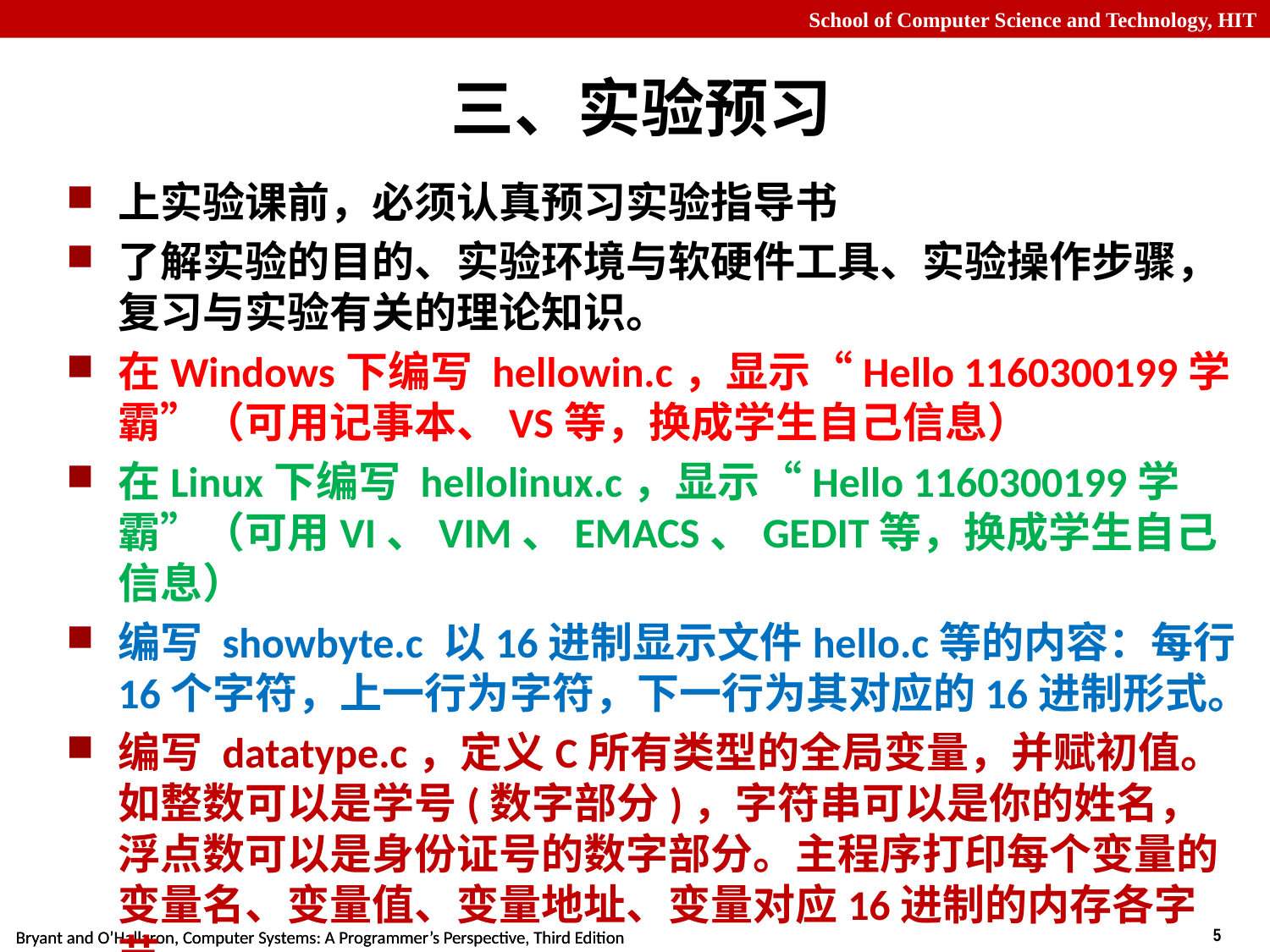

# 三、实验预习
上实验课前，必须认真预习实验指导书
了解实验的目的、实验环境与软硬件工具、实验操作步骤，复习与实验有关的理论知识。
在Windows下编写 hellowin.c，显示“Hello 1160300199学霸”（可用记事本、VS等，换成学生自己信息）
在Linux下编写 hellolinux.c，显示“Hello 1160300199学霸”（可用VI、VIM、EMACS、GEDIT等，换成学生自己信息）
编写 showbyte.c 以16进制显示文件hello.c等的内容：每行16个字符，上一行为字符，下一行为其对应的16进制形式。
编写 datatype.c，定义C所有类型的全局变量，并赋初值。如整数可以是学号(数字部分)，字符串可以是你的姓名，浮点数可以是身份证号的数字部分。主程序打印每个变量的变量名、变量值、变量地址、变量对应16进制的内存各字节。